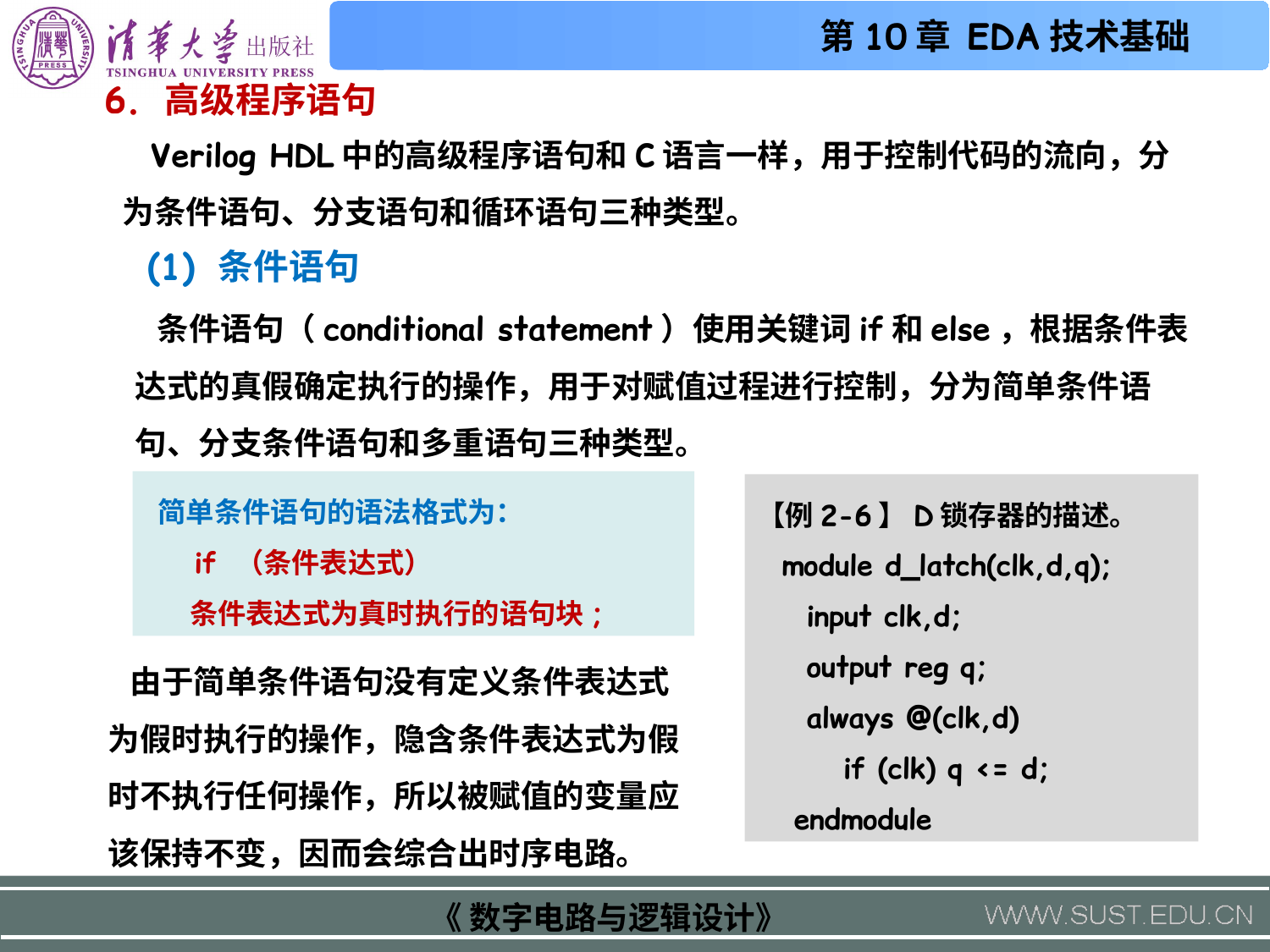

6. 高级程序语句
  Verilog HDL中的高级程序语句和C语言一样，用于控制代码的流向，分为条件语句、分支语句和循环语句三种类型。
(1) 条件语句
  条件语句（conditional statement）使用关键词if和else，根据条件表达式的真假确定执行的操作，用于对赋值过程进行控制，分为简单条件语句、分支条件语句和多重语句三种类型。
 简单条件语句的语法格式为：
    if （条件表达式）
      条件表达式为真时执行的语句块;
【例2-6】D锁存器的描述。
  module d_latch(clk,d,q);
    input clk,d;
    output reg q;
    always @(clk,d)
       if (clk) q <= d;
   endmodule
  由于简单条件语句没有定义条件表达式为假时执行的操作，隐含条件表达式为假时不执行任何操作，所以被赋值的变量应该保持不变，因而会综合出时序电路。